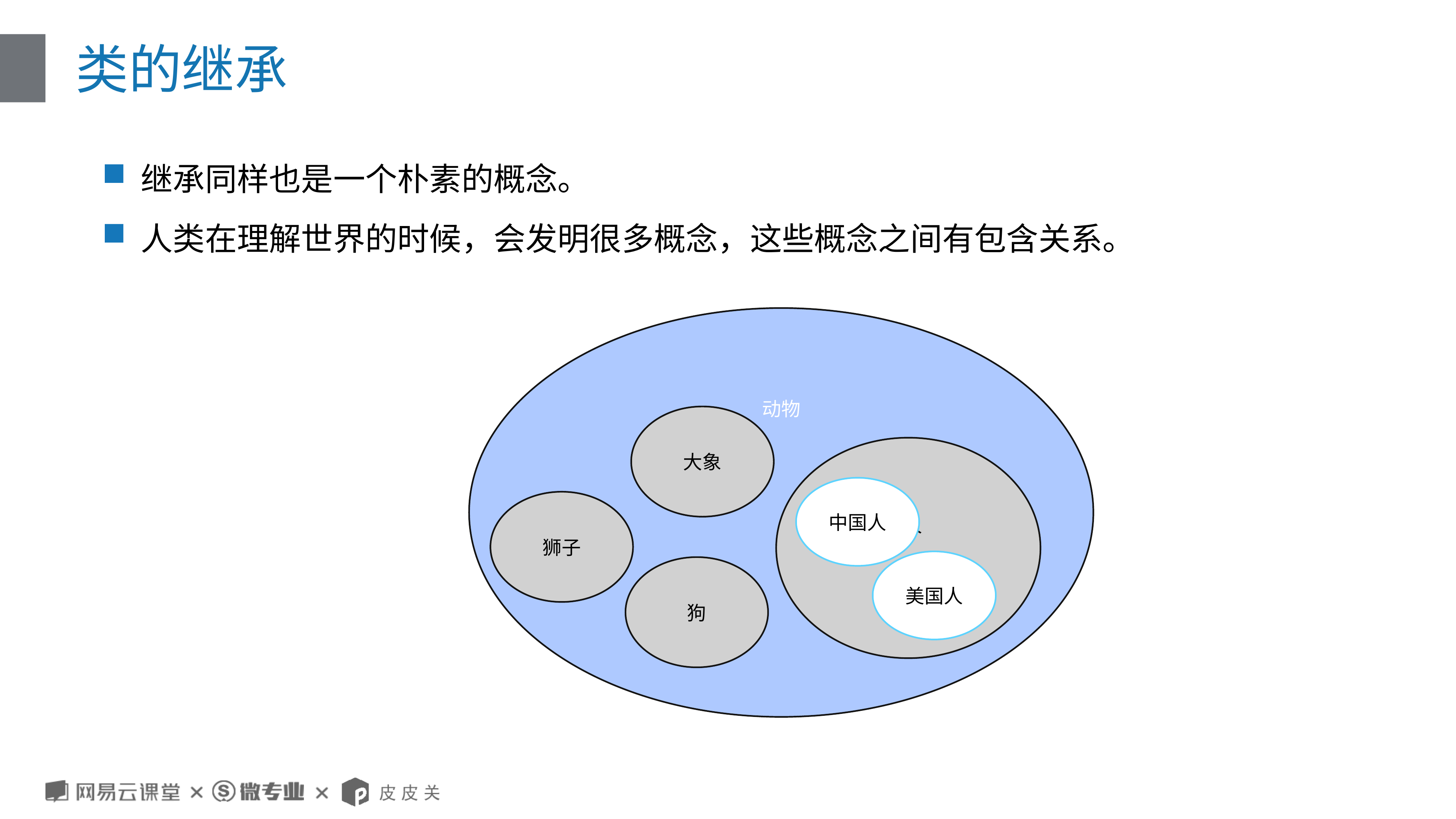

# 类的继承
继承同样也是一个朴素的概念。
人类在理解世界的时候，会发明很多概念，这些概念之间有包含关系。

动物

大象
            人

中国人
狮子
美国人
狗